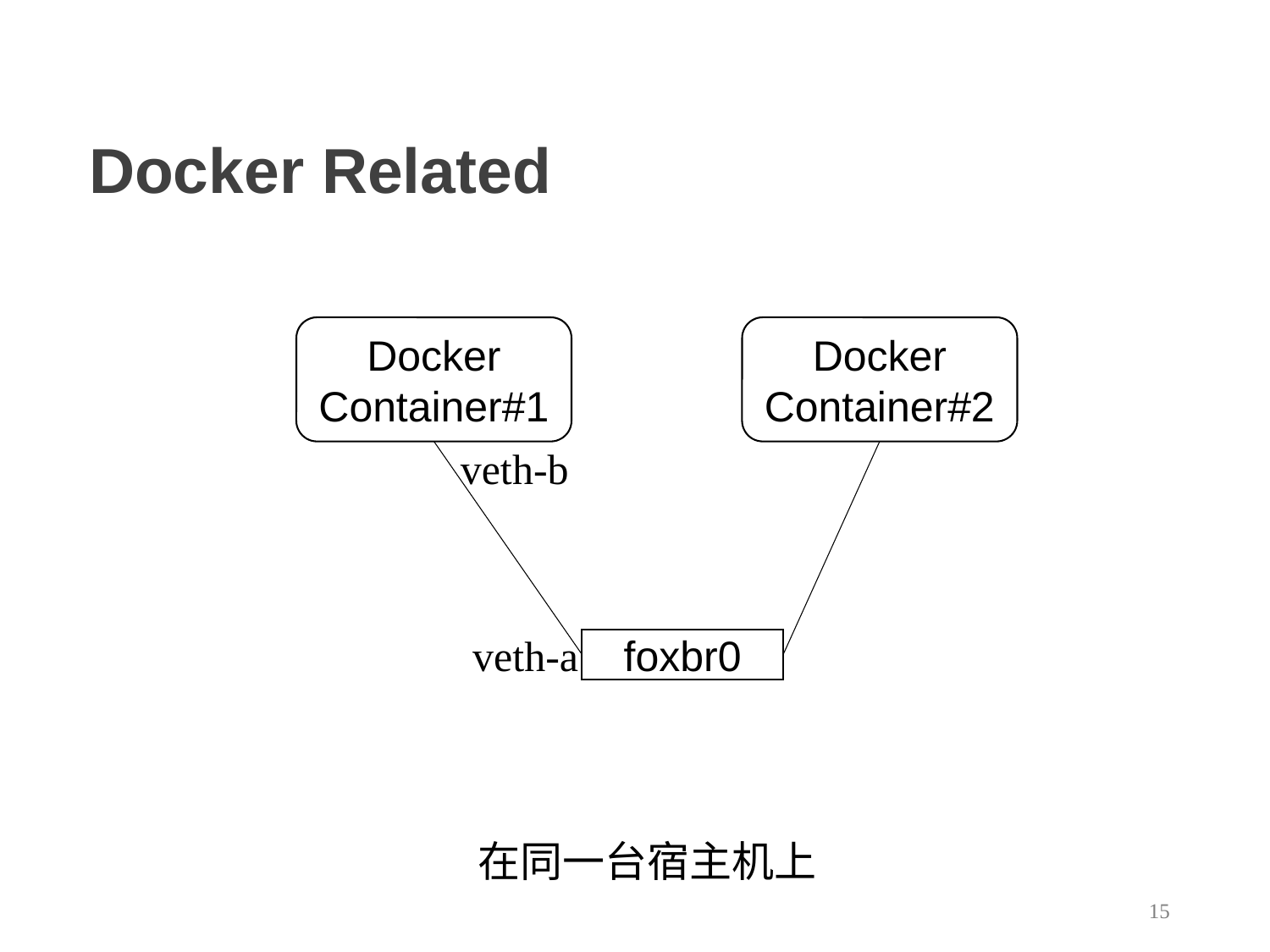

Docker Related
Docker
Container#1
Docker
Container#2
veth-b
veth-a
foxbr0
在同一台宿主机上
15